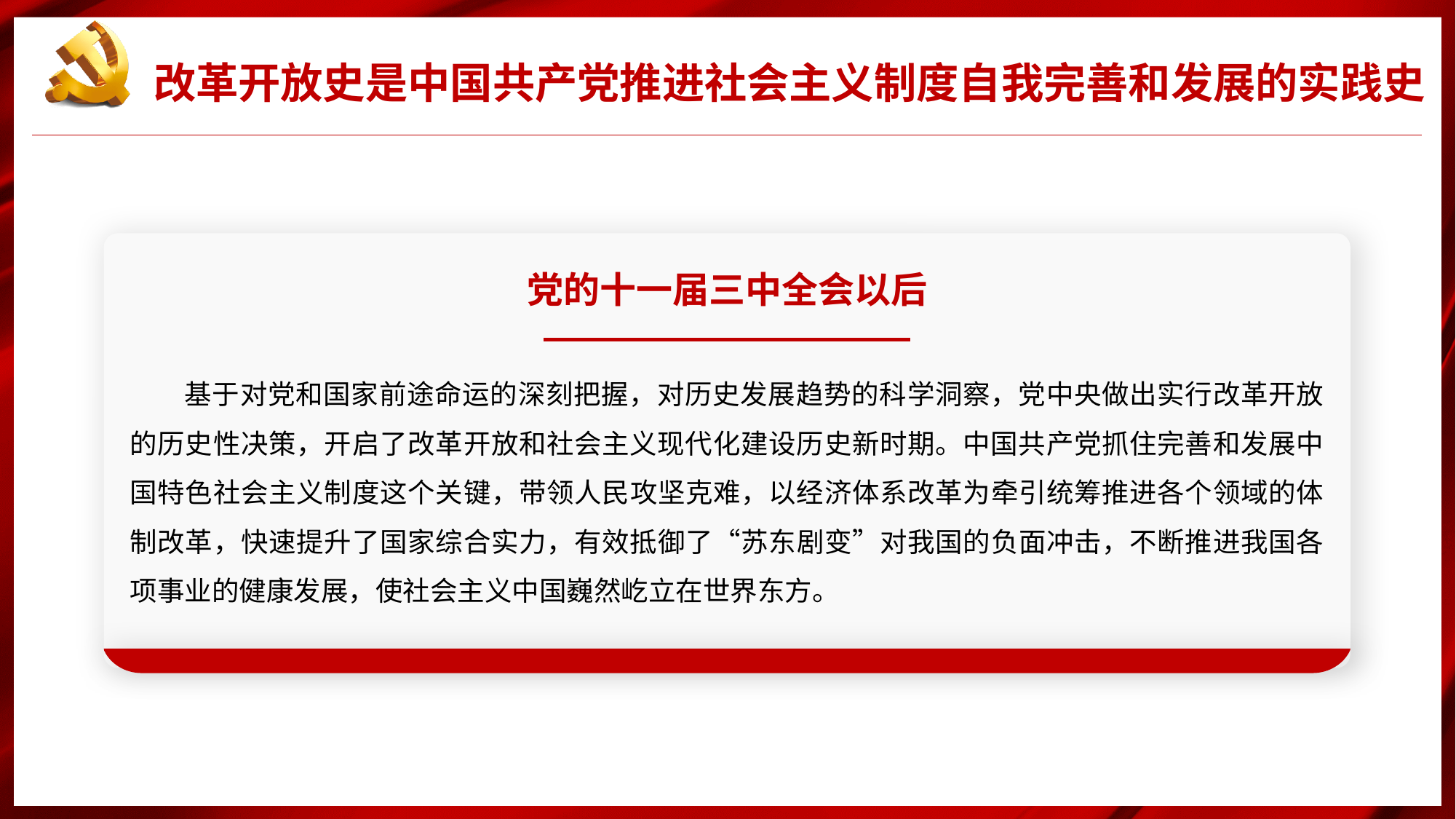

党的十一届三中全会以后
基于对党和国家前途命运的深刻把握，对历史发展趋势的科学洞察，党中央做出实行改革开放的历史性决策，开启了改革开放和社会主义现代化建设历史新时期。中国共产党抓住完善和发展中国特色社会主义制度这个关键，带领人民攻坚克难，以经济体系改革为牵引统筹推进各个领域的体制改革，快速提升了国家综合实力，有效抵御了“苏东剧变”对我国的负面冲击，不断推进我国各项事业的健康发展，使社会主义中国巍然屹立在世界东方。